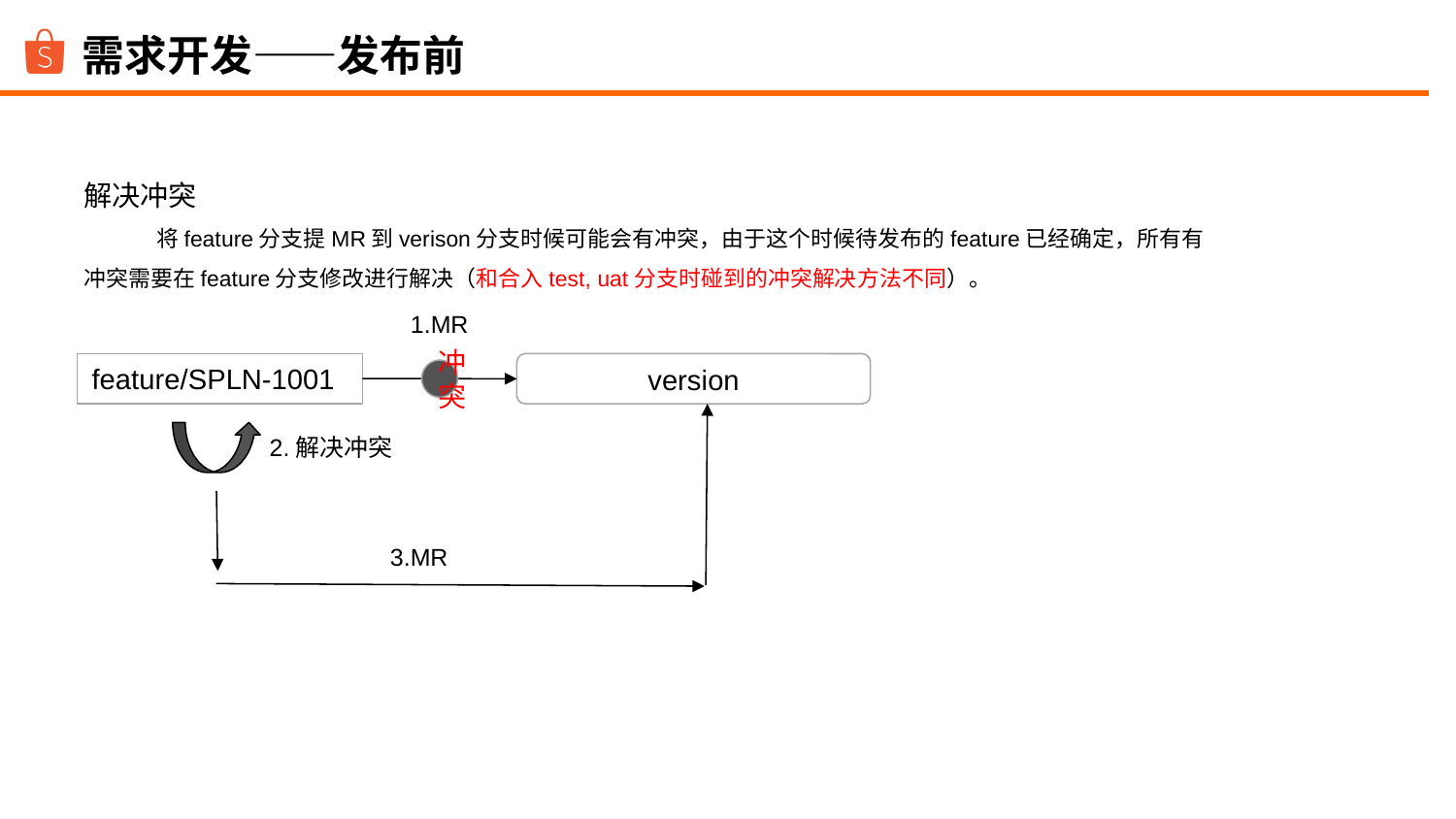

需求开发——发布前
解决冲突
将feature分支提MR到verison分支时候可能会有冲突，由于这个时候待发布的feature已经确定，所有有冲突需要在feature分支修改进行解决（和合入test, uat分支时碰到的冲突解决方法不同）。
1.MR
feature/SPLN-1001
version
冲突
2.解决冲突

3.MR